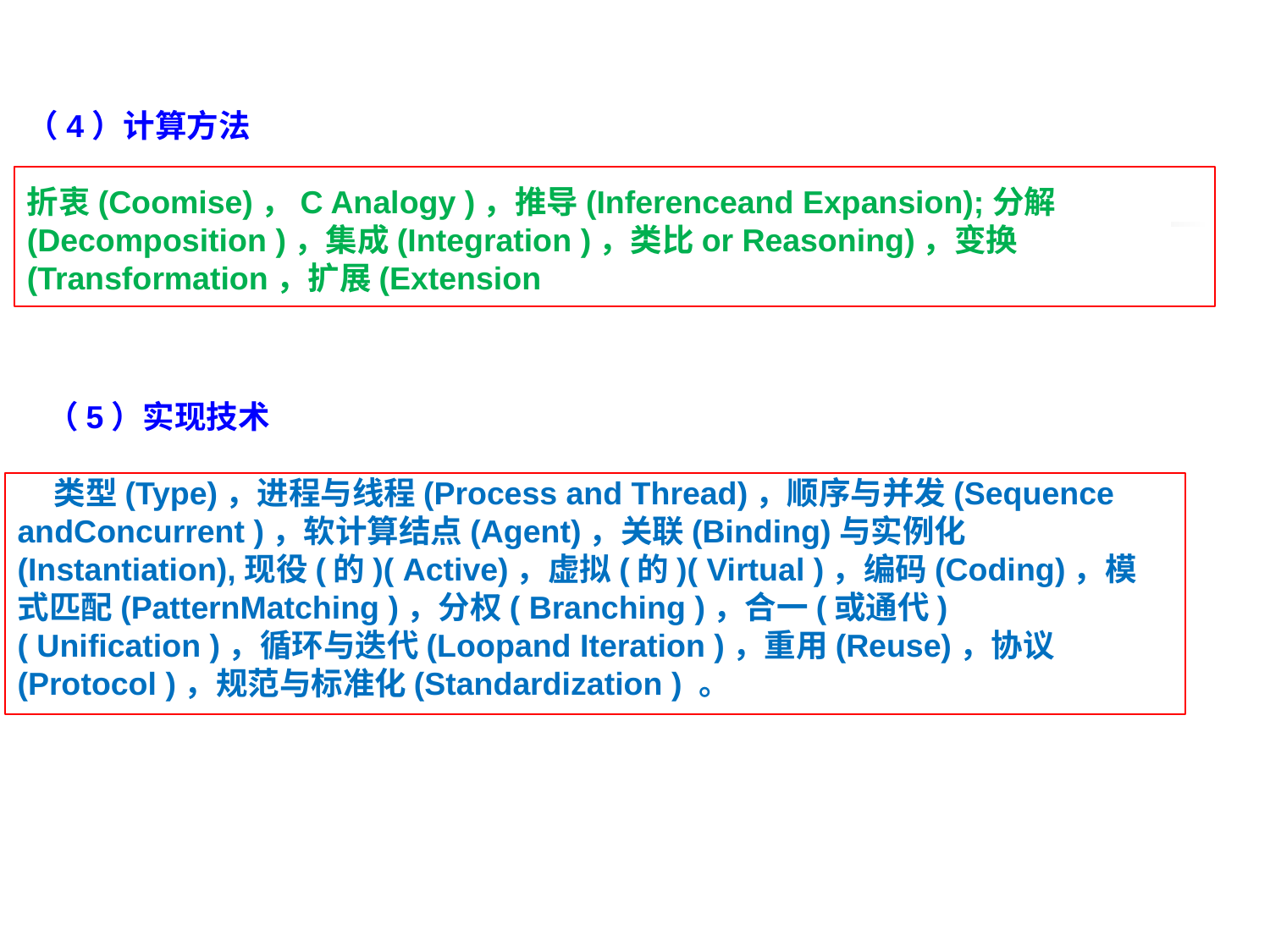

（4）计算方法

折衷(Coomise)，C Analogy )，推导(Inferenceand Expansion);分解(Decomposition )，集成(Integration )，类比or Reasoning)，变换(Transformation，扩展(Extension

   （5）实现技术

    类型(Type)，进程与线程(Process and Thread)，顺序与并发(Sequence andConcurrent )，软计算结点(Agent)，关联(Binding)与实例化(Instantiation),现役(的)( Active)，虚拟(的)( Virtual )，编码(Coding)，模式匹配(PatternMatching )，分权( Branching )，合一(或通代)( Unification )，循环与迭代(Loopand Iteration )，重用(Reuse)，协议(Protocol )，规范与标准化(Standardization ) 。